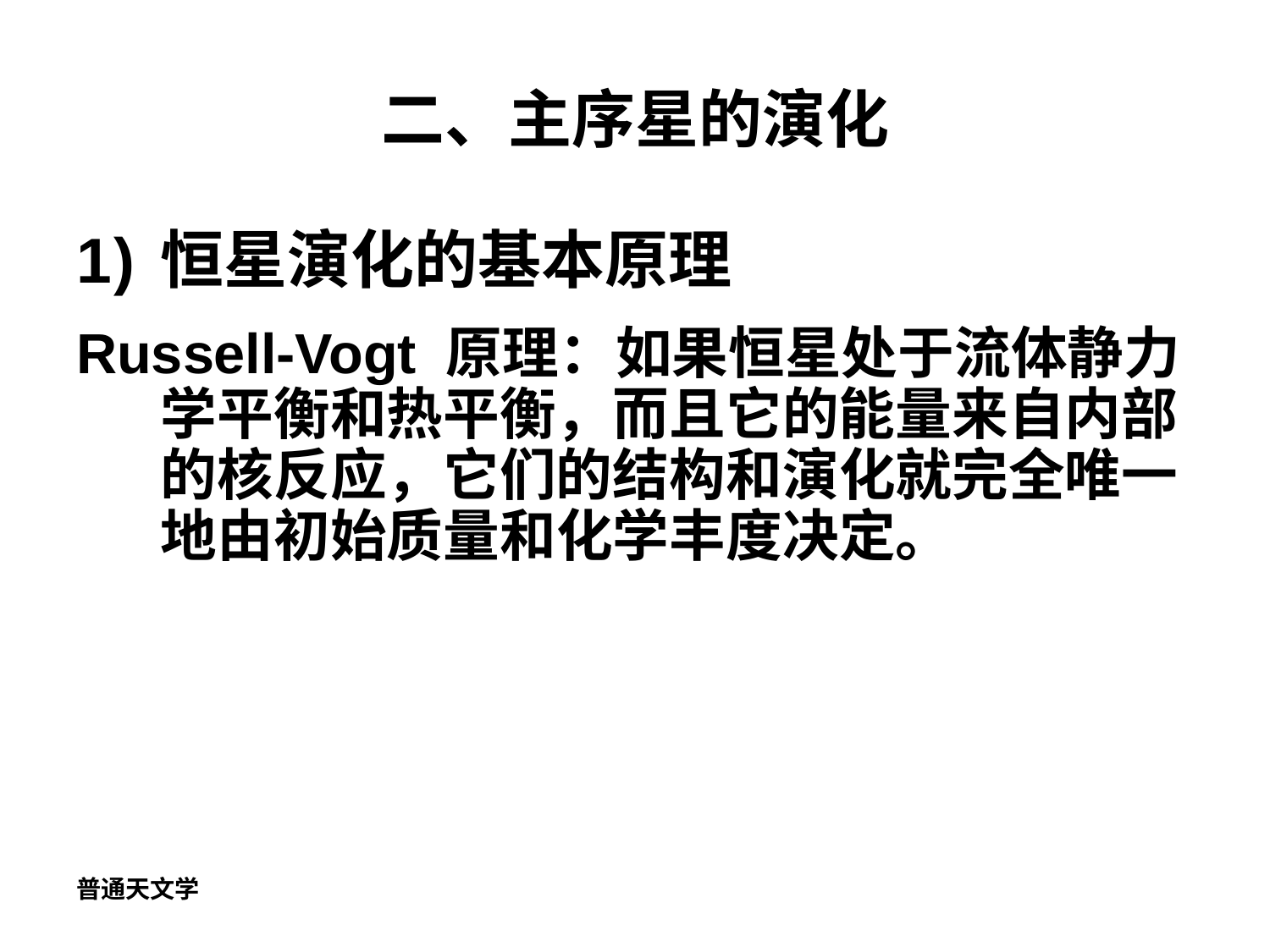

# 二、主序星的演化
恒星演化的基本原理
Russell-Vogt 原理：如果恒星处于流体静力学平衡和热平衡，而且它的能量来自内部的核反应，它们的结构和演化就完全唯一地由初始质量和化学丰度决定。

普通天文学